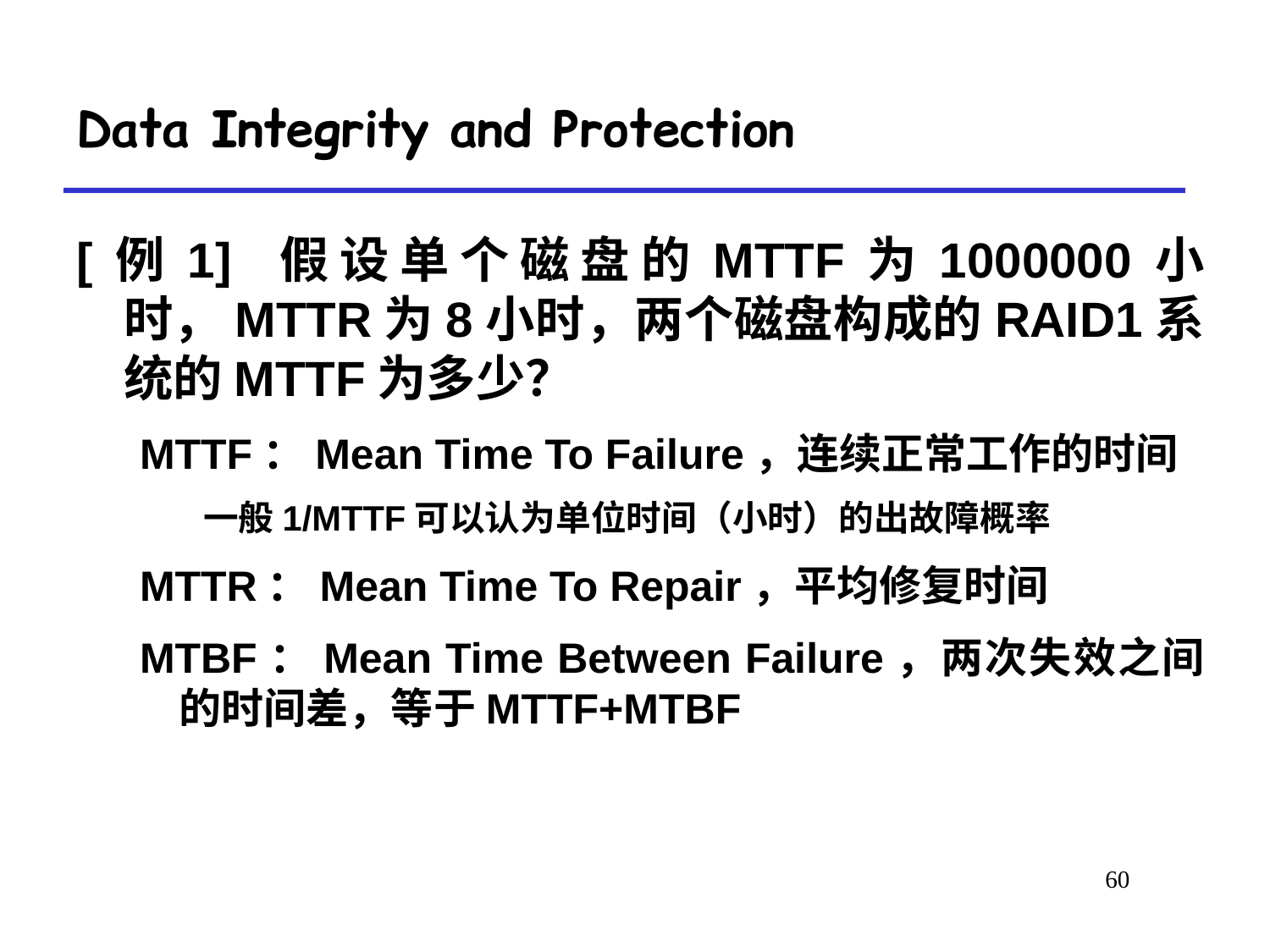

# Data Integrity and Protection
[例1] 假设单个磁盘的MTTF为1000000小时，MTTR为8小时，两个磁盘构成的RAID1系统的MTTF为多少？
MTTF：Mean Time To Failure，连续正常工作的时间
一般1/MTTF可以认为单位时间（小时）的出故障概率
MTTR：Mean Time To Repair，平均修复时间
MTBF：Mean Time Between Failure，两次失效之间的时间差，等于MTTF+MTBF

60